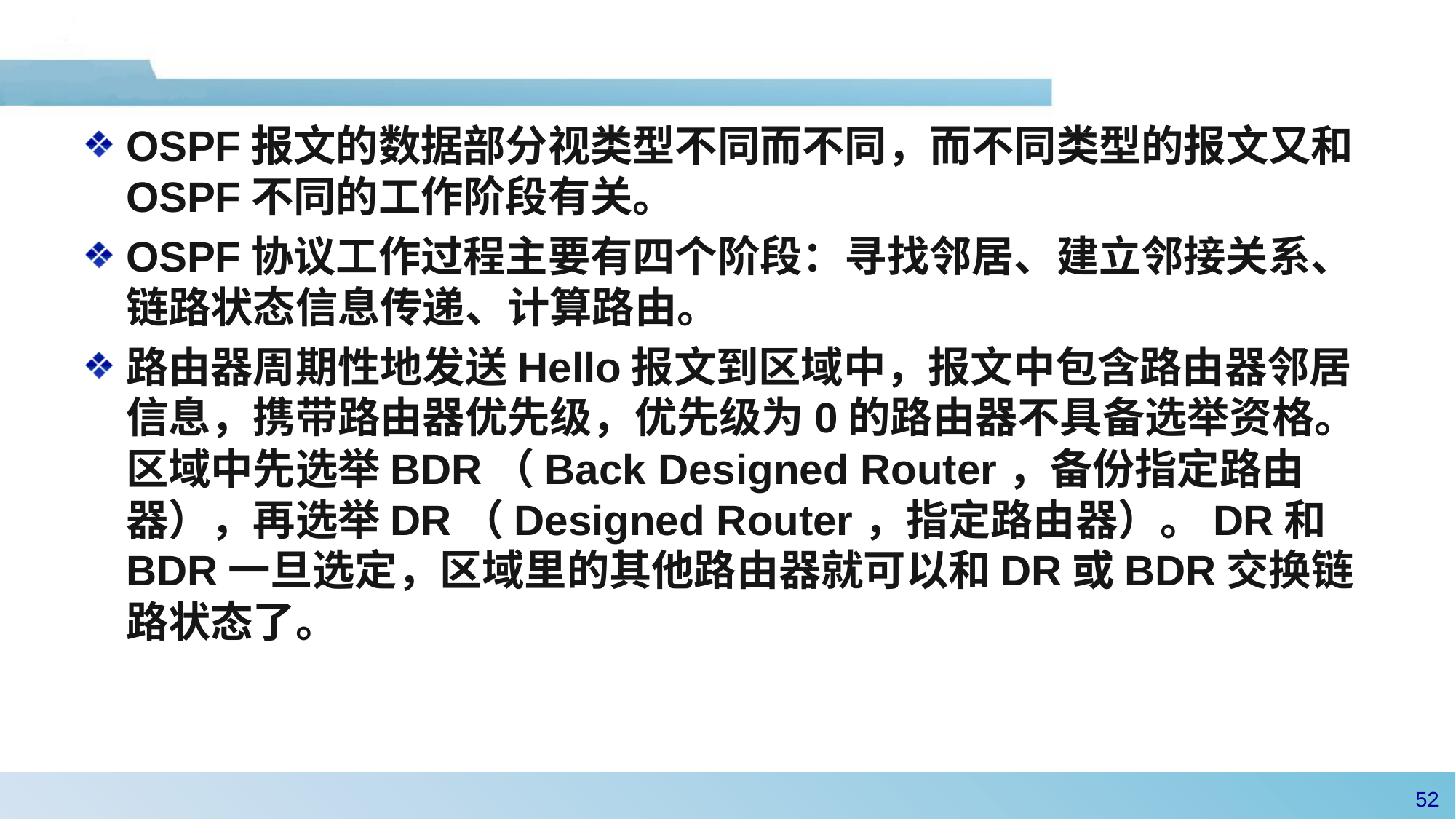

OSPF报文的数据部分视类型不同而不同，而不同类型的报文又和OSPF不同的工作阶段有关。
OSPF协议工作过程主要有四个阶段：寻找邻居、建立邻接关系、链路状态信息传递、计算路由。
路由器周期性地发送Hello报文到区域中，报文中包含路由器邻居信息，携带路由器优先级，优先级为0的路由器不具备选举资格。区域中先选举BDR（Back Designed Router，备份指定路由器），再选举DR（Designed Router，指定路由器）。DR和BDR一旦选定，区域里的其他路由器就可以和DR或BDR交换链路状态了。
52